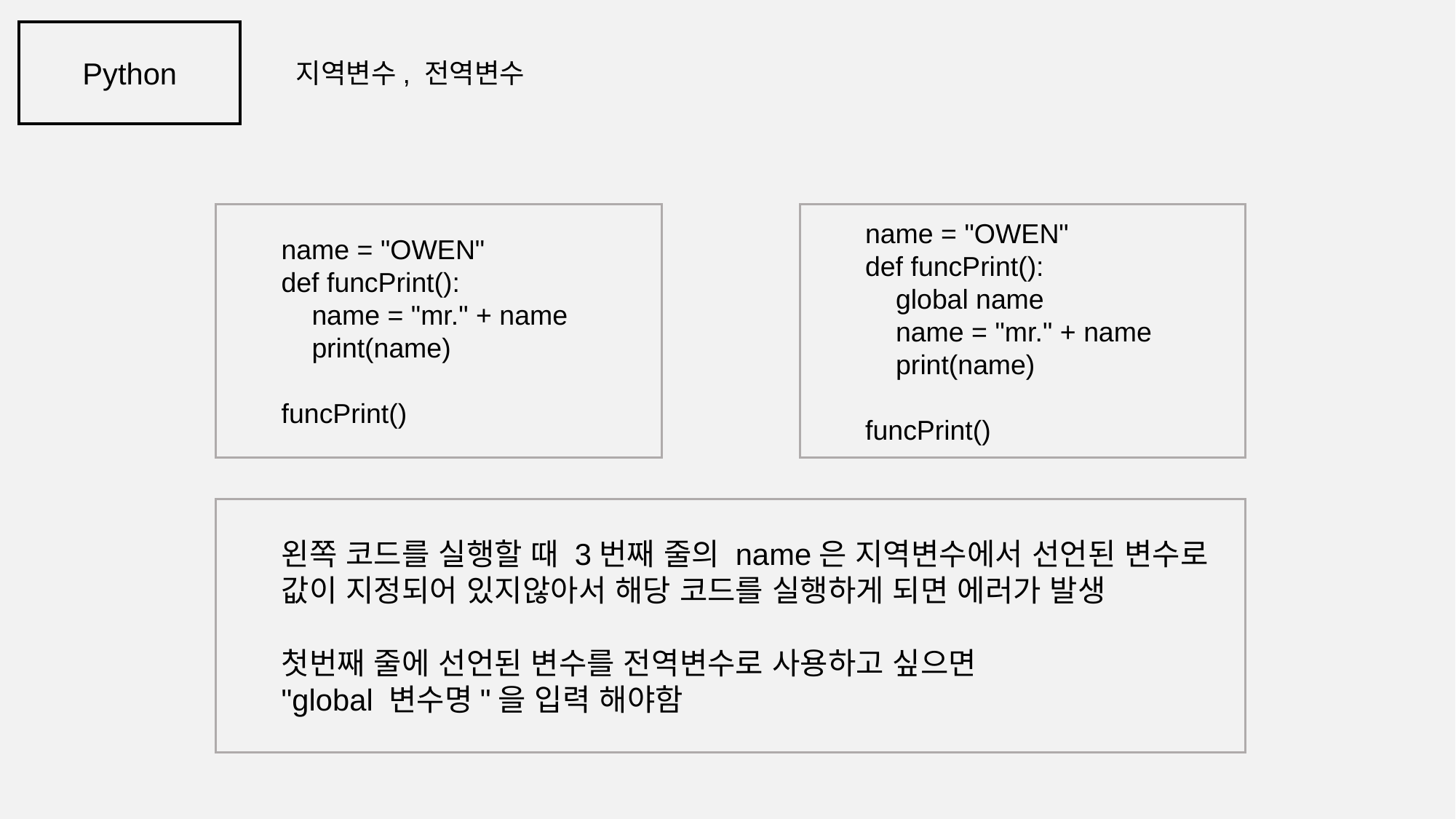

Python
지역변수, 전역변수
name = "OWEN"
def funcPrint():
    name = "mr." + name
    print(name)

funcPrint()
name = "OWEN"
def funcPrint():
    global name
    name = "mr." + name
    print(name)

funcPrint()
   '"
왼쪽 코드를 실행할 때 3번째 줄의 name은 지역변수에서 선언된 변수로
값이 지정되어 있지않아서 해당 코드를 실행하게 되면 에러가 발생
첫번째 줄에 선언된 변수를 전역변수로 사용하고 싶으면
"global 변수명"을 입력 해야함